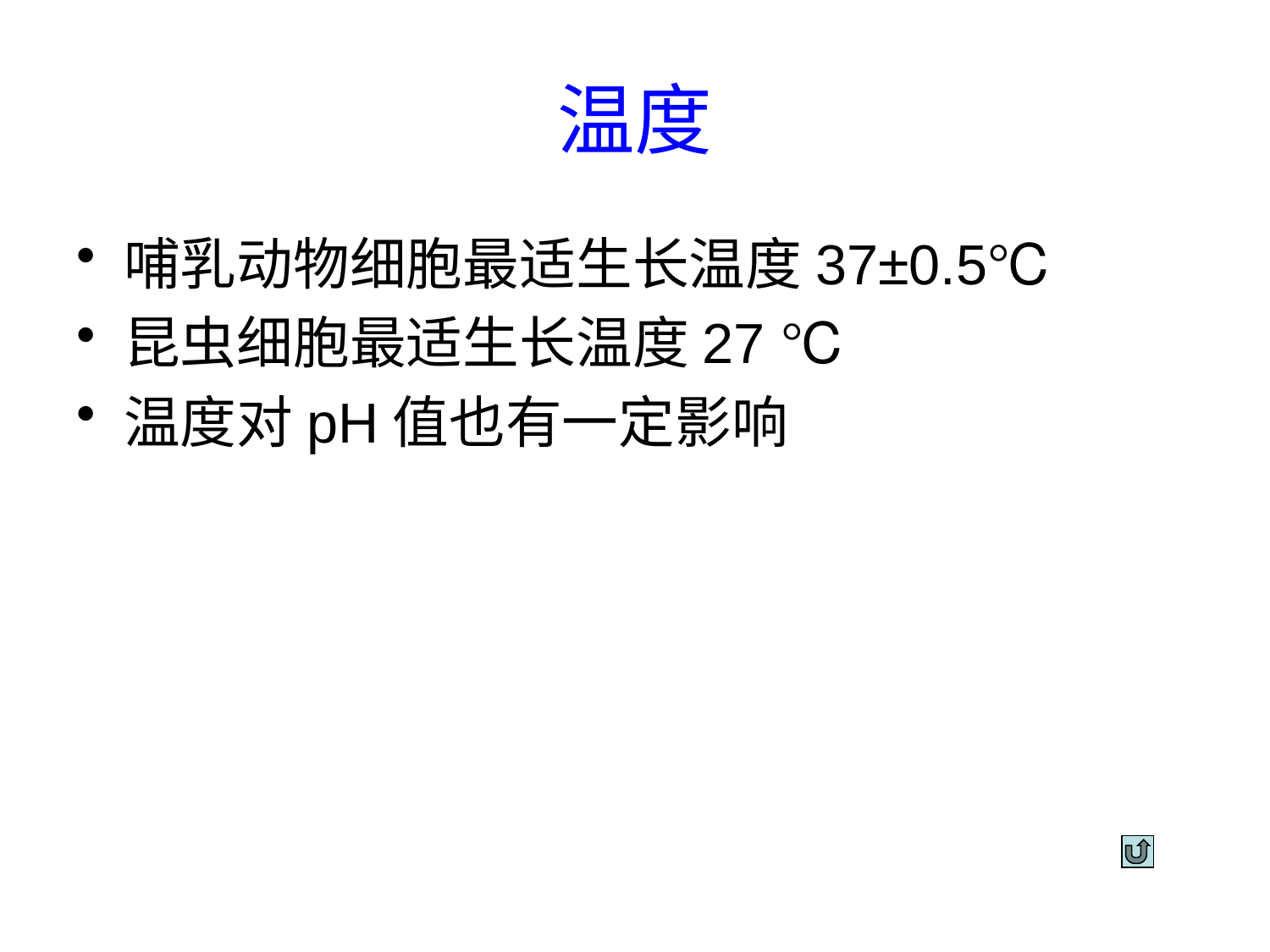

# 温度
哺乳动物细胞最适生长温度37±0.5℃
昆虫细胞最适生长温度27 ℃
温度对pH值也有一定影响